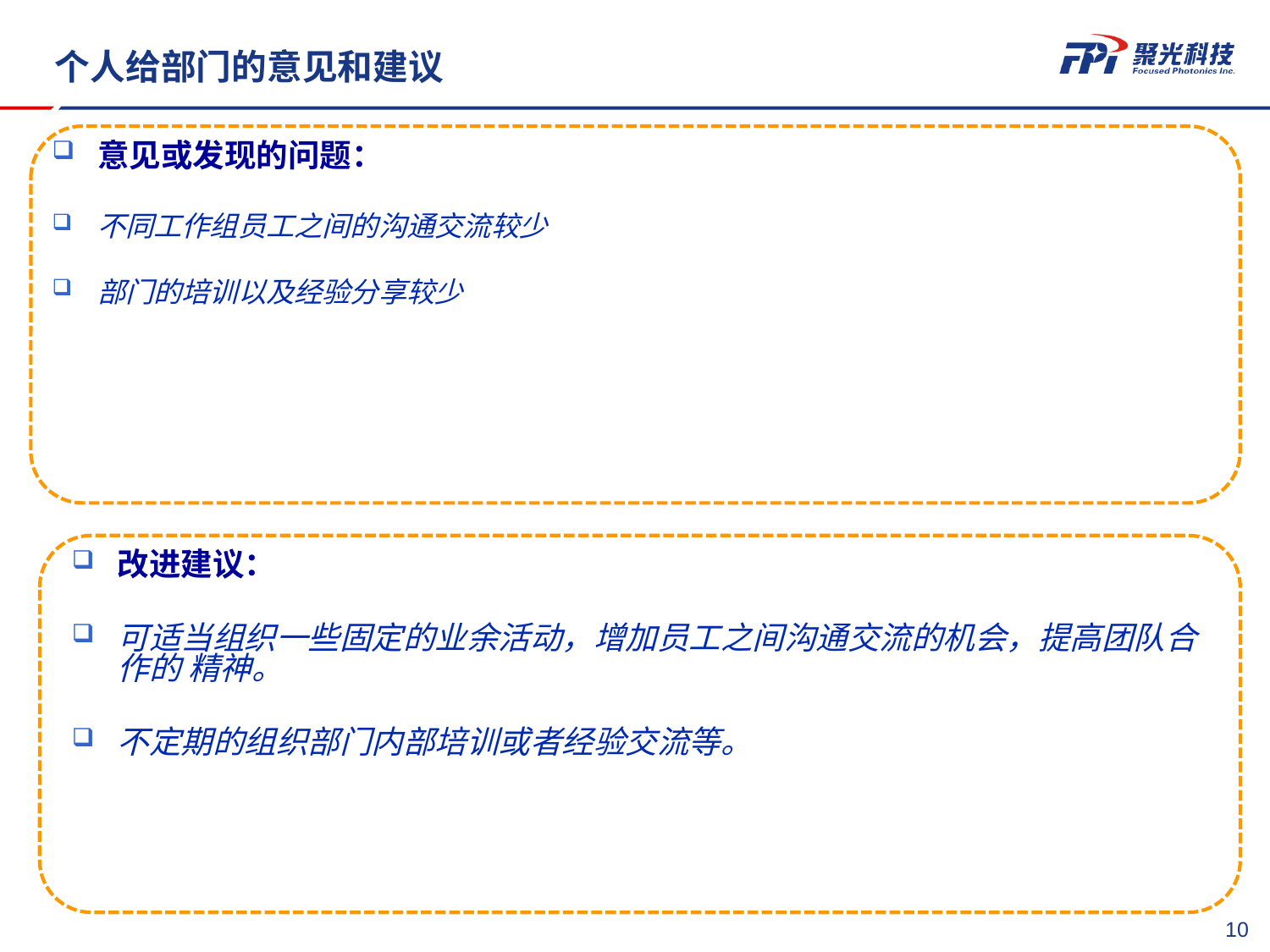

# 个人给部门的意见和建议

意见或发现的问题：

不同工作组员工之间的沟通交流较少

部门的培训以及经验分享较少

改进建议：

可适当组织一些固定的业余活动，增加员工之间沟通交流的机会，提高团队合作的 精神。

不定期的组织部门内部培训或者经验交流等。

10